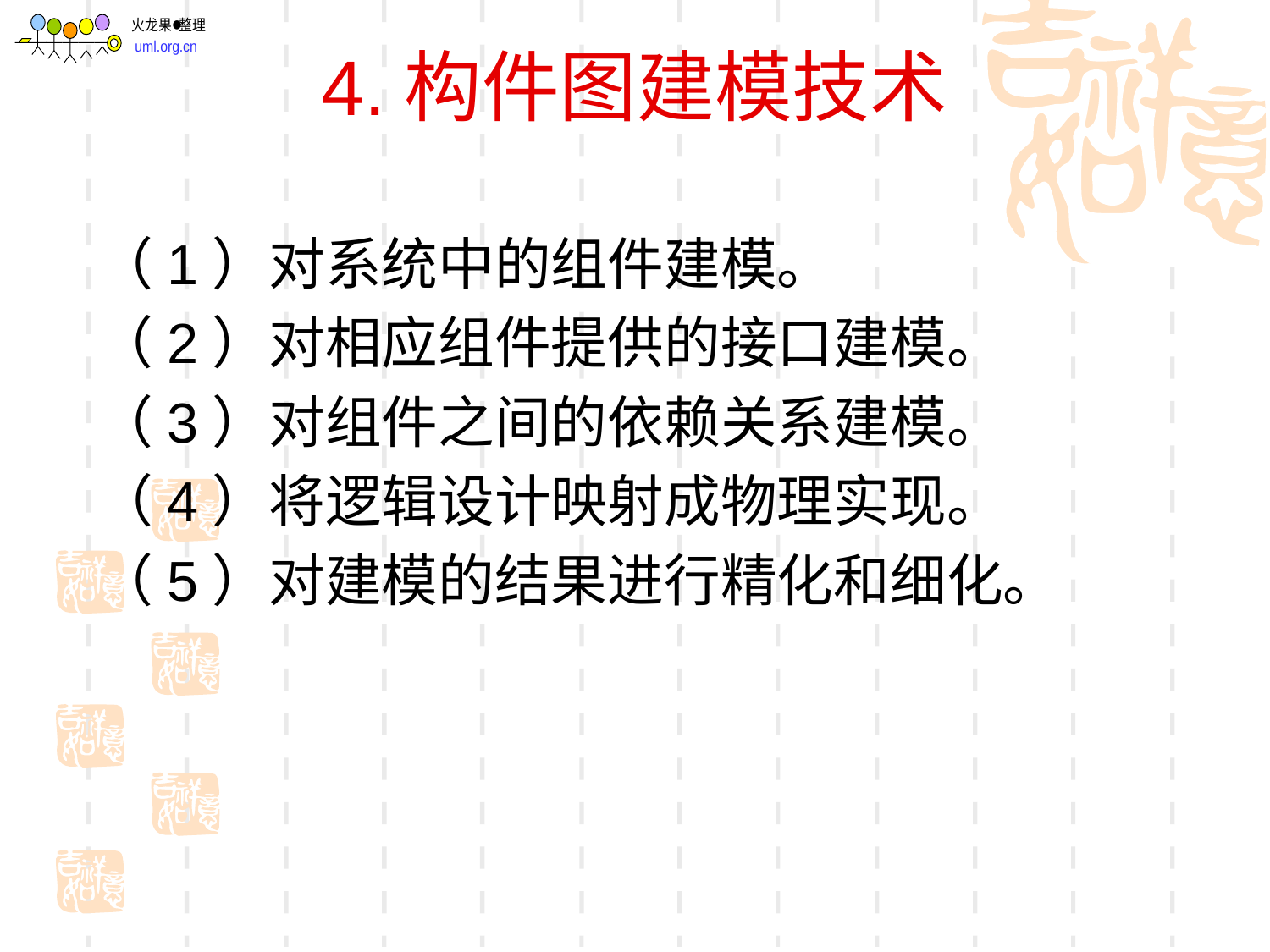

# 4.构件图建模技术
（1）对系统中的组件建模。
（2）对相应组件提供的接口建模。
（3）对组件之间的依赖关系建模。
（4）将逻辑设计映射成物理实现。
（5）对建模的结果进行精化和细化。